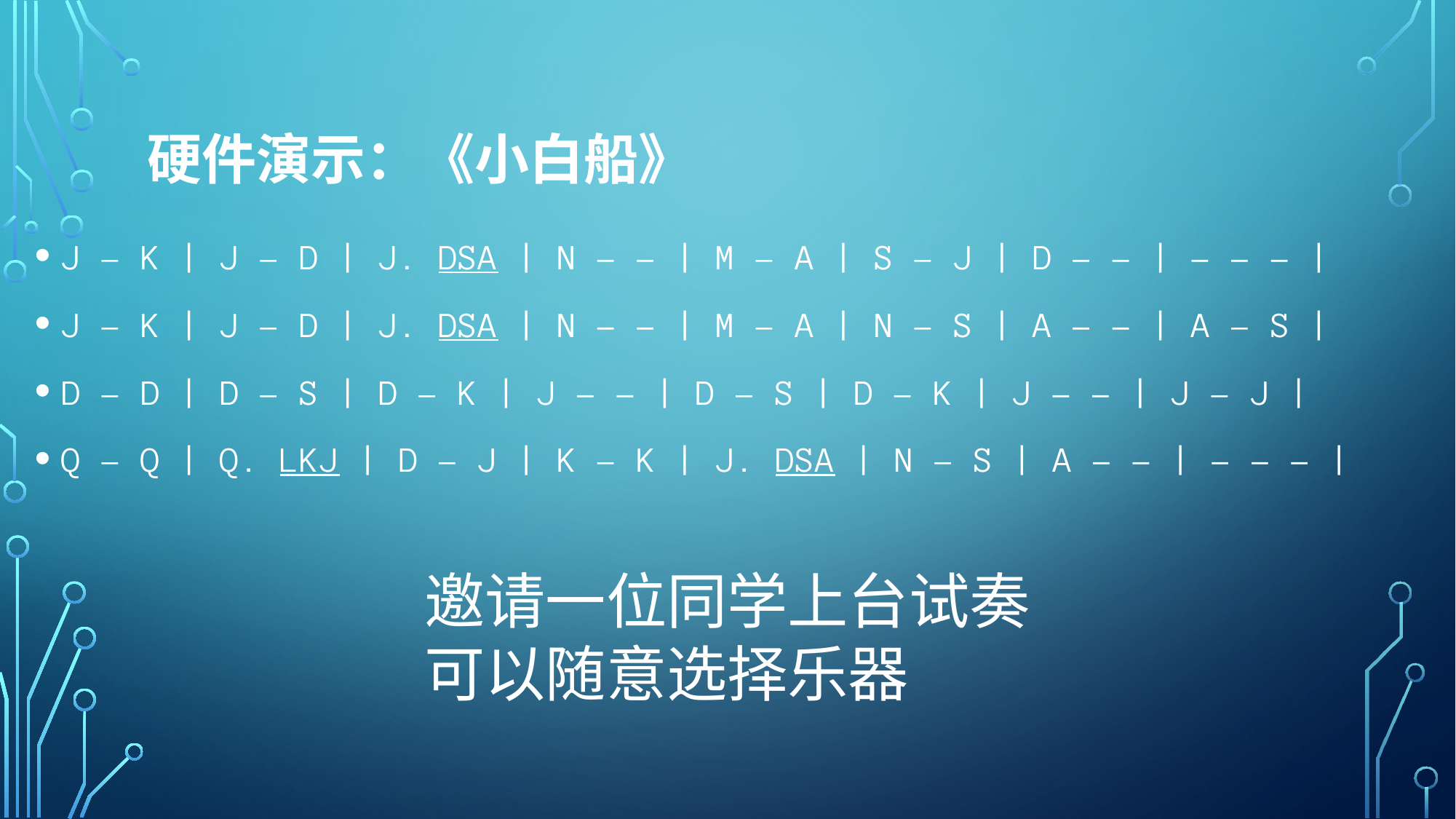

# 硬件演示：《小白船》
J – K | J – D | J. DSA | N - - | M – A | S – J | D - - | - - - |
J – K | J – D | J. DSA | N - - | M – A | N – S | A - - | A – S |
D – D | D – S | D – K | J - - | D – S | D – K | J - - | J – J |
Q – Q | Q. LKJ | D – J | K – K | J. DSA | N – S | A - - | - - - |

邀请一位同学上台试奏
可以随意选择乐器